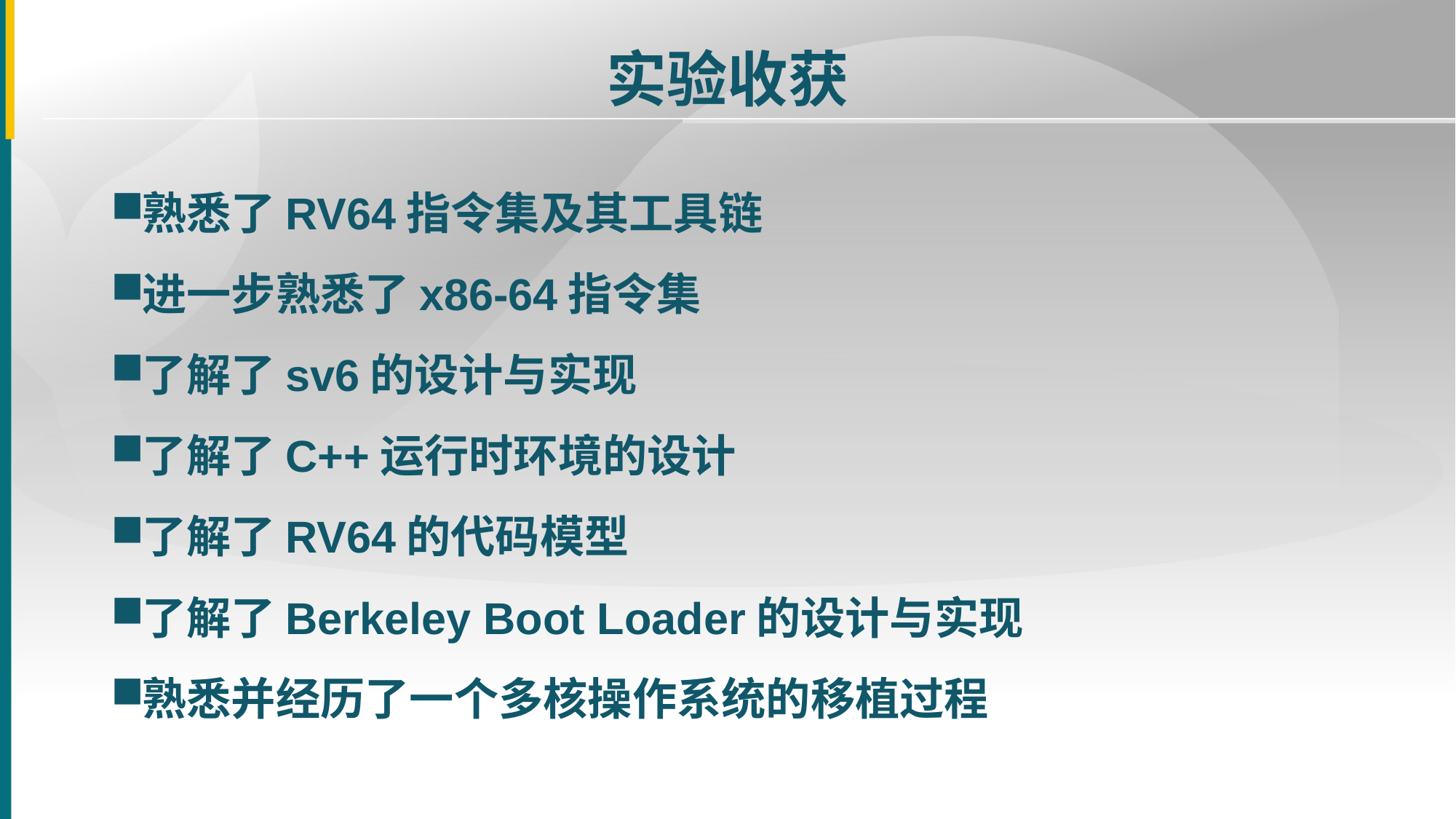

# 实验收获
熟悉了RV64指令集及其工具链
进一步熟悉了x86-64指令集
了解了sv6的设计与实现
了解了C++运行时环境的设计
了解了RV64的代码模型
了解了Berkeley Boot Loader的设计与实现
熟悉并经历了一个多核操作系统的移植过程